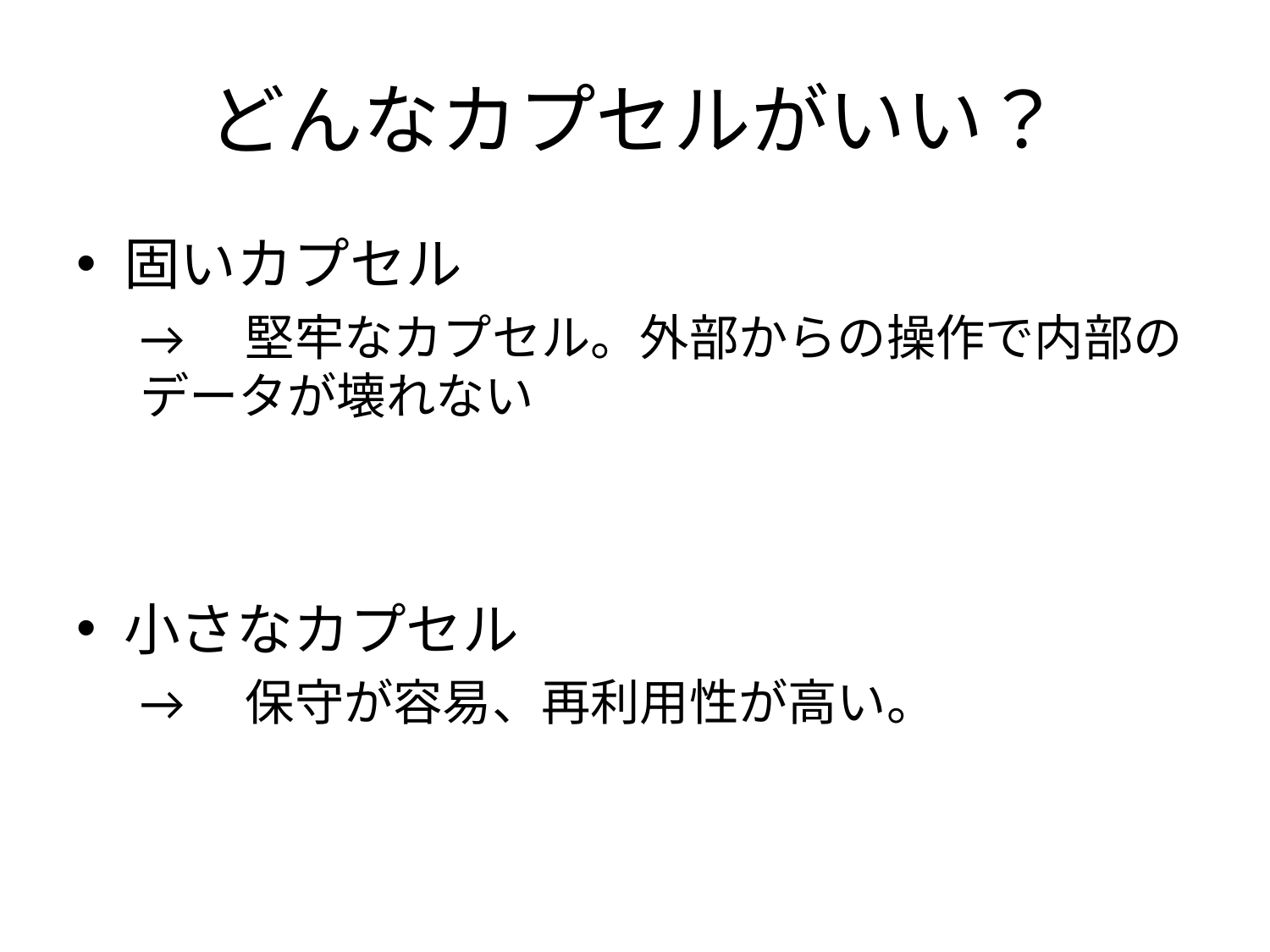

# どんなカプセルがいい？
固いカプセル
→　堅牢なカプセル。外部からの操作で内部のデータが壊れない

小さなカプセル
→　保守が容易、再利用性が高い。